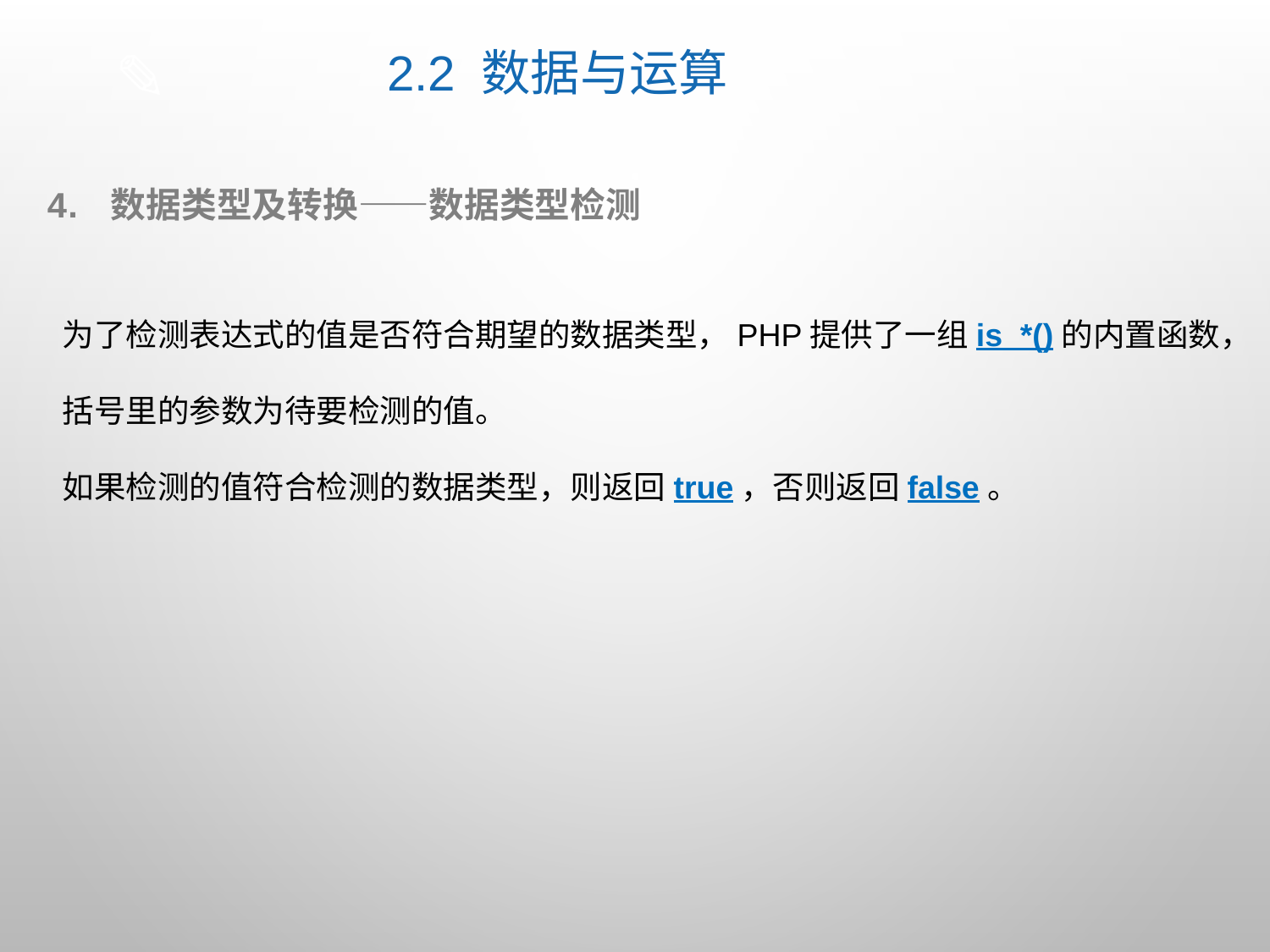

# 2.2 数据与运算
数据类型及转换——数据类型检测
为了检测表达式的值是否符合期望的数据类型，PHP提供了一组is_*()的内置函数，括号里的参数为待要检测的值。
如果检测的值符合检测的数据类型，则返回true，否则返回false。